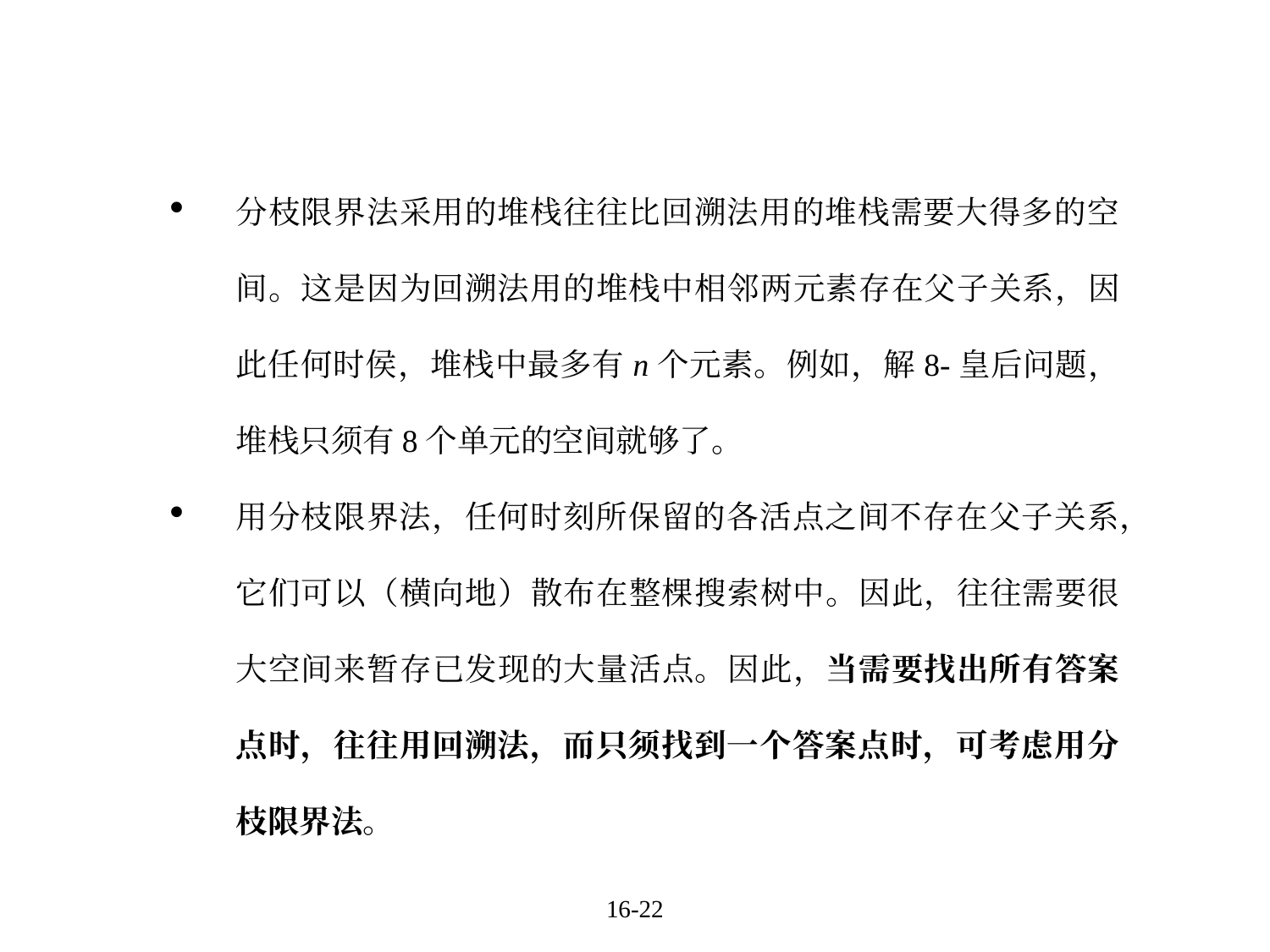

分枝限界法采用的堆栈往往比回溯法用的堆栈需要大得多的空间。这是因为回溯法用的堆栈中相邻两元素存在父子关系，因此任何时侯，堆栈中最多有n个元素。例如，解8-皇后问题，堆栈只须有8个单元的空间就够了。
用分枝限界法，任何时刻所保留的各活点之间不存在父子关系，它们可以（横向地）散布在整棵搜索树中。因此，往往需要很大空间来暂存已发现的大量活点。因此，当需要找出所有答案点时，往往用回溯法，而只须找到一个答案点时，可考虑用分枝限界法。
16-22